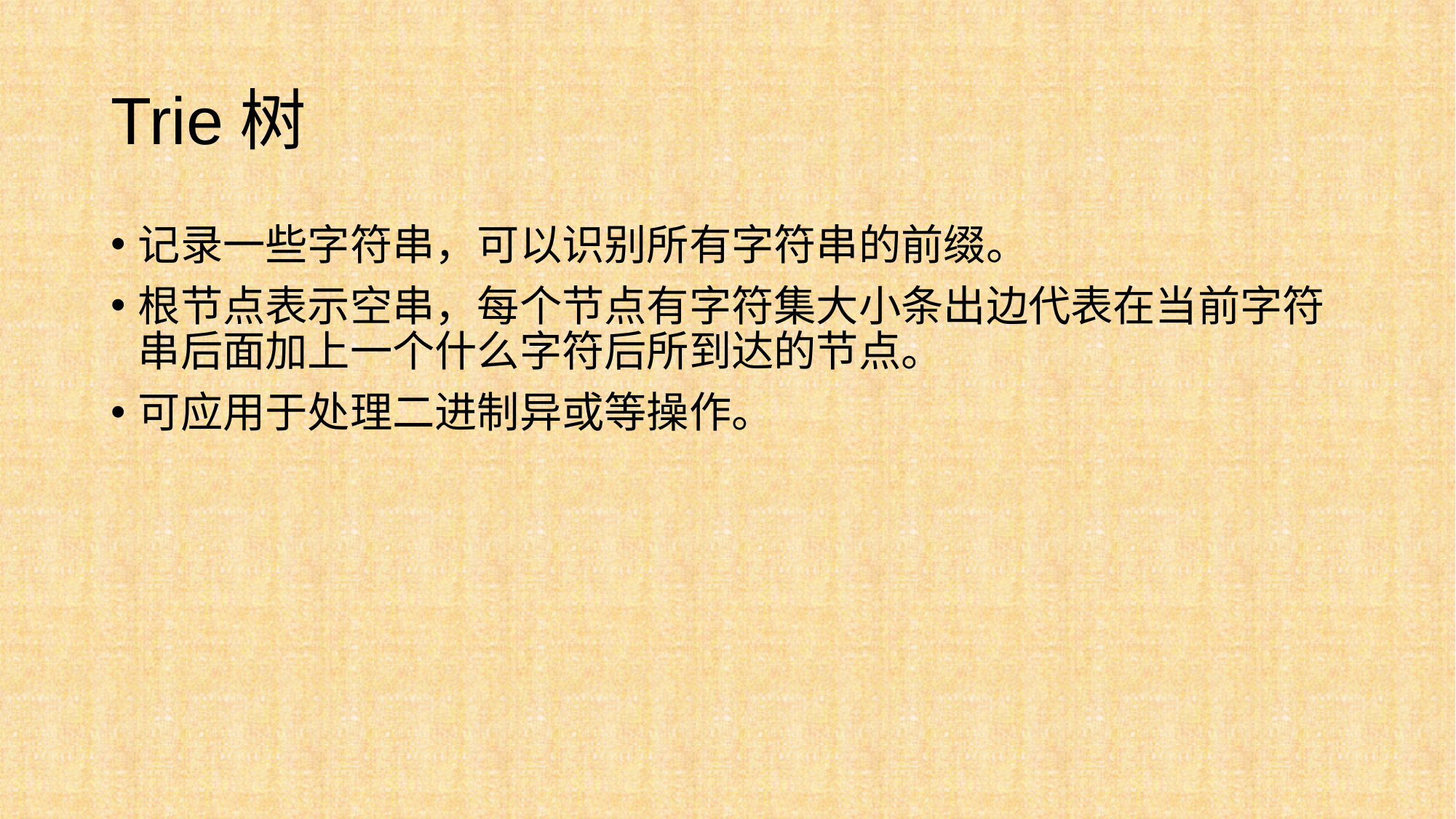

# Trie树
记录一些字符串，可以识别所有字符串的前缀。
根节点表示空串，每个节点有字符集大小条出边代表在当前字符串后面加上一个什么字符后所到达的节点。
可应用于处理二进制异或等操作。